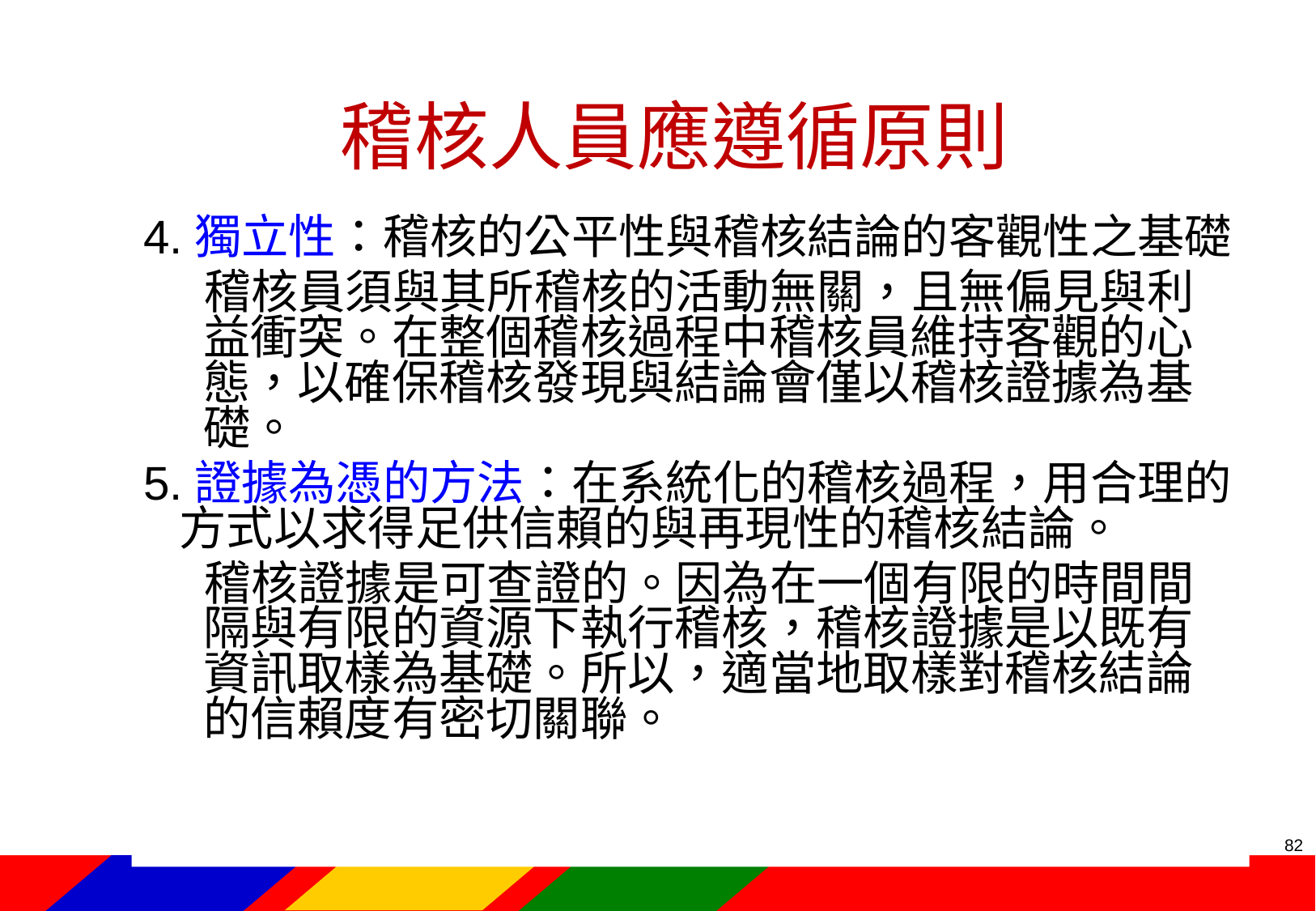

稽核人員應遵循原則
4.獨立性：稽核的公平性與稽核結論的客觀性之基礎
稽核員須與其所稽核的活動無關，且無偏見與利益衝突。在整個稽核過程中稽核員維持客觀的心態，以確保稽核發現與結論會僅以稽核證據為基礎。
5.證據為憑的方法：在系統化的稽核過程，用合理的方式以求得足供信賴的與再現性的稽核結論。
稽核證據是可查證的。因為在一個有限的時間間隔與有限的資源下執行稽核，稽核證據是以既有資訊取樣為基礎。所以，適當地取樣對稽核結論的信賴度有密切關聯。
82